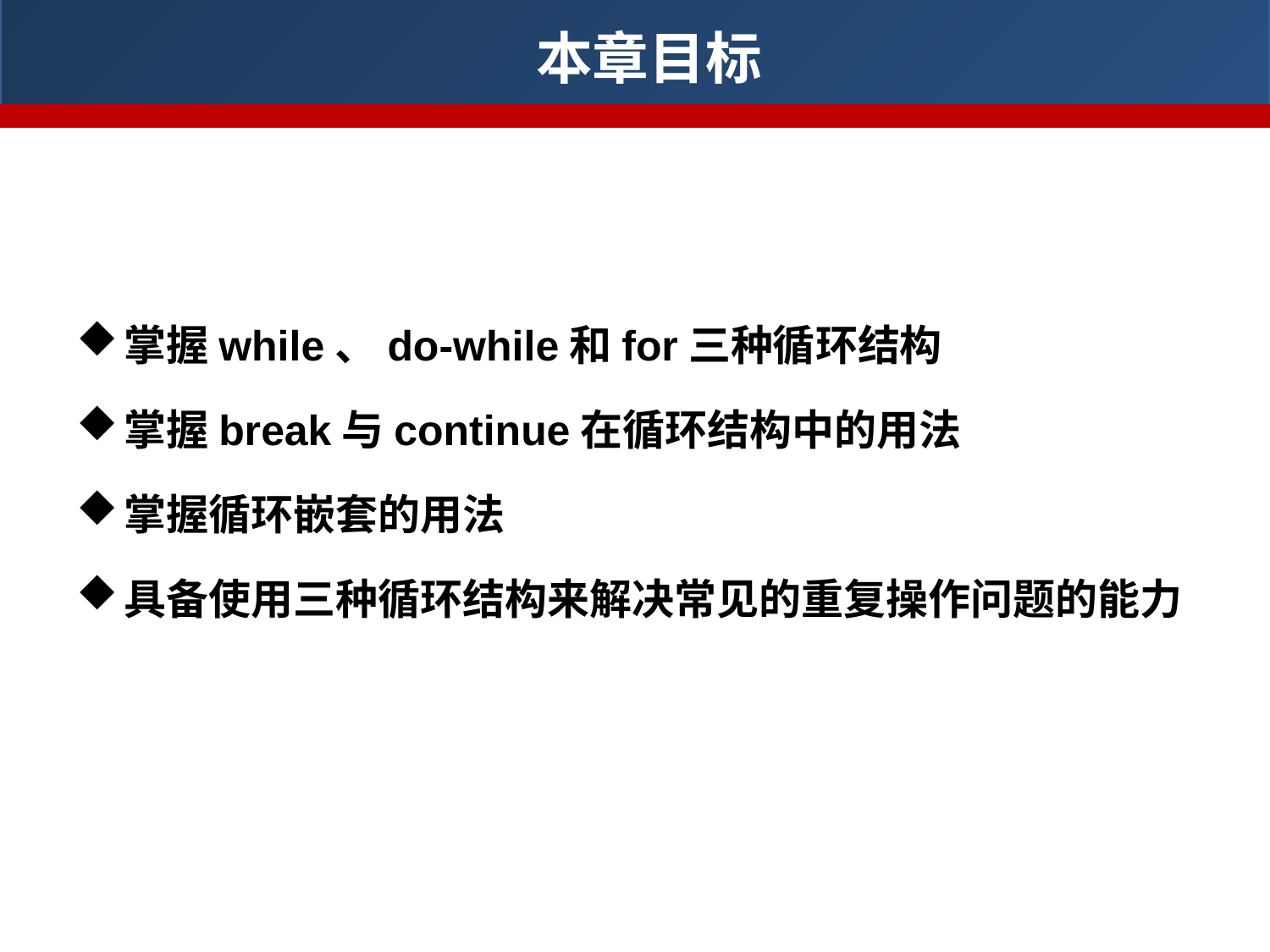

本章目标
掌握while、do-while和for三种循环结构
掌握break与continue在循环结构中的用法
掌握循环嵌套的用法
具备使用三种循环结构来解决常见的重复操作问题的能力